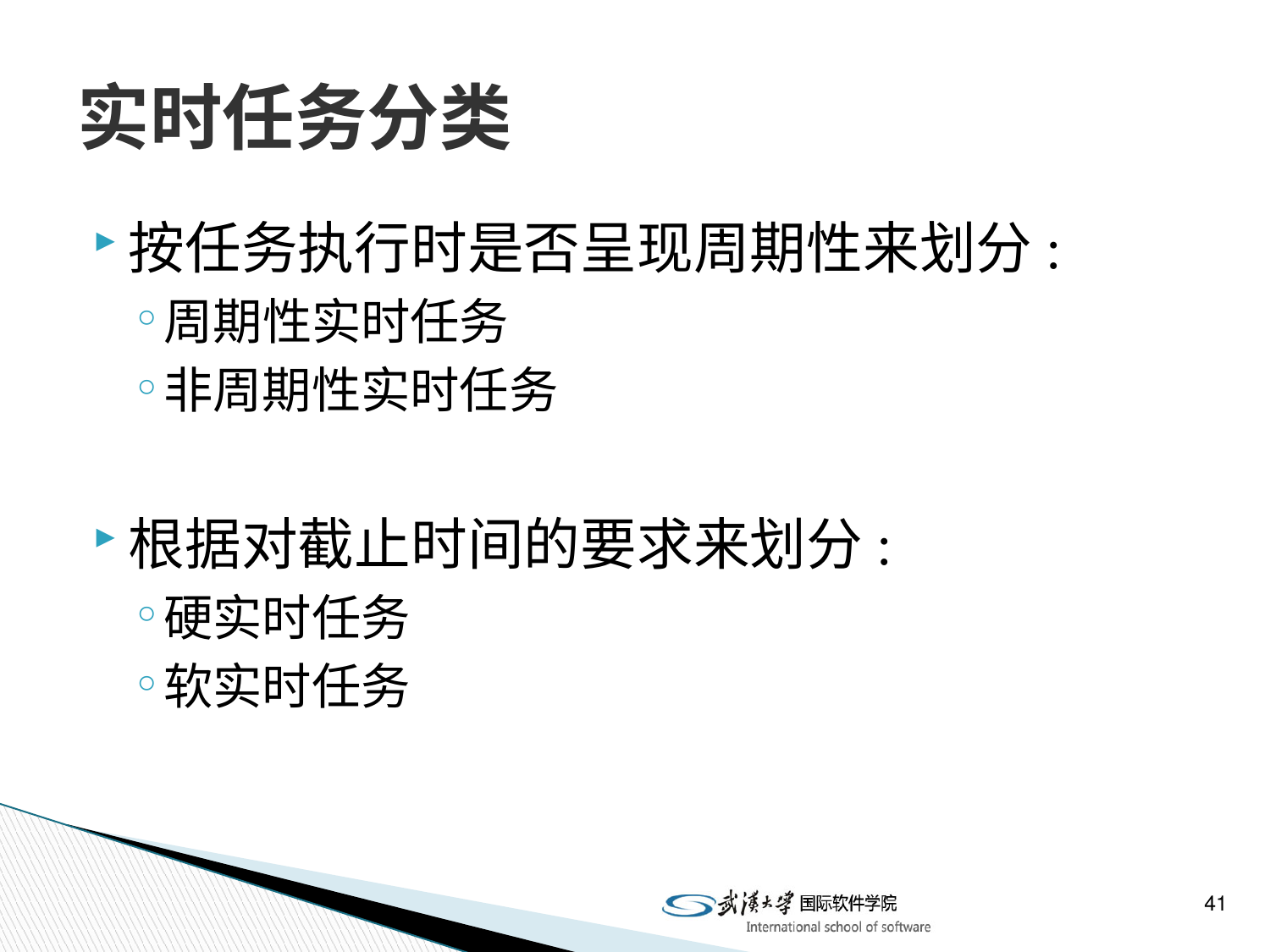

# 实时任务分类
按任务执行时是否呈现周期性来划分:
周期性实时任务
非周期性实时任务

根据对截止时间的要求来划分:
硬实时任务
软实时任务